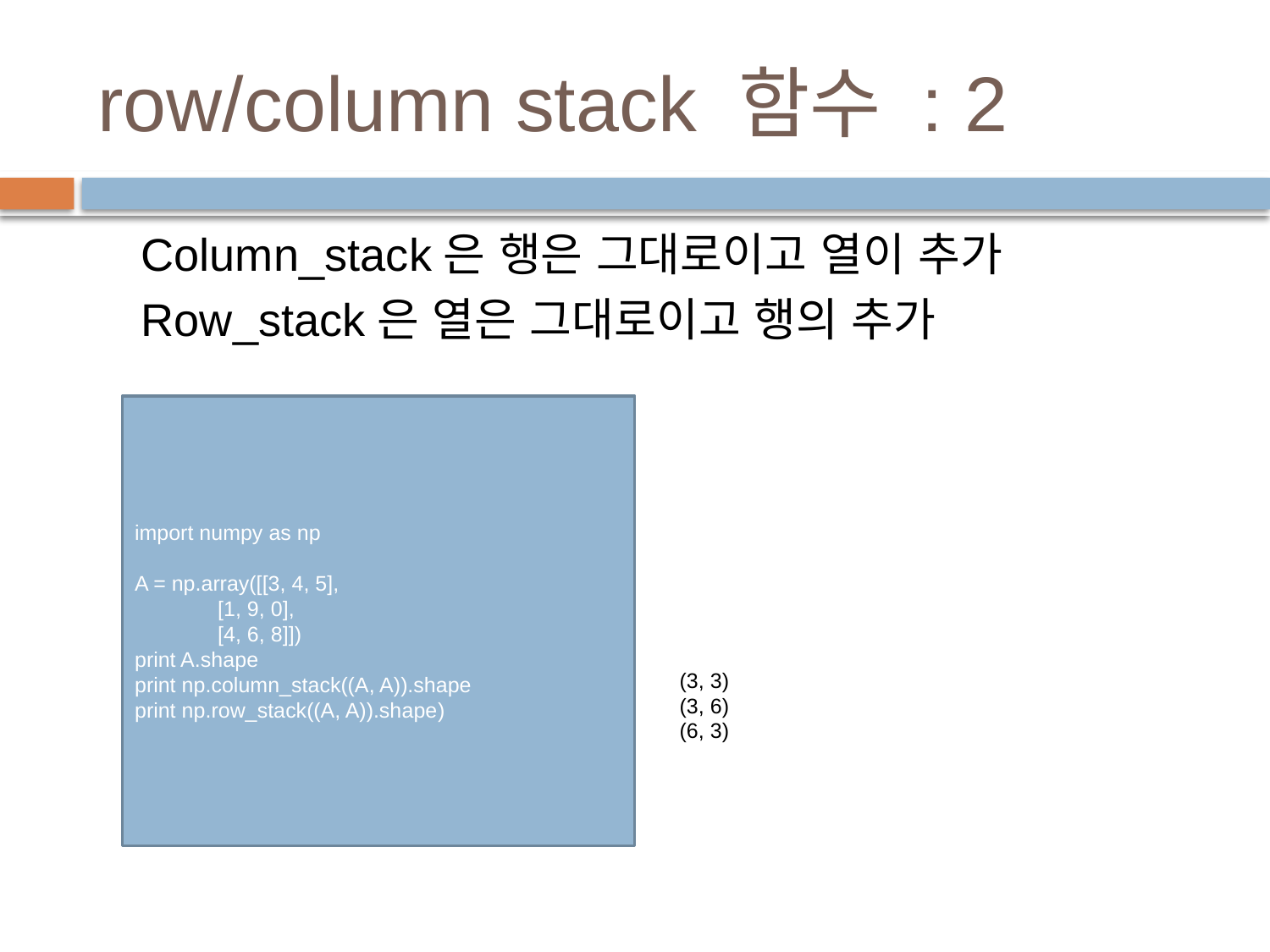

# row/column stack 함수 : 2
Column_stack은 행은 그대로이고 열이 추가
Row_stack은 열은 그대로이고 행의 추가
import numpy as np

A = np.array([[3, 4, 5],
              [1, 9, 0],
              [4, 6, 8]])
print A.shape
print np.column_stack((A, A)).shape
print np.row_stack((A, A)).shape)
(3, 3)
(3, 6)
(6, 3)